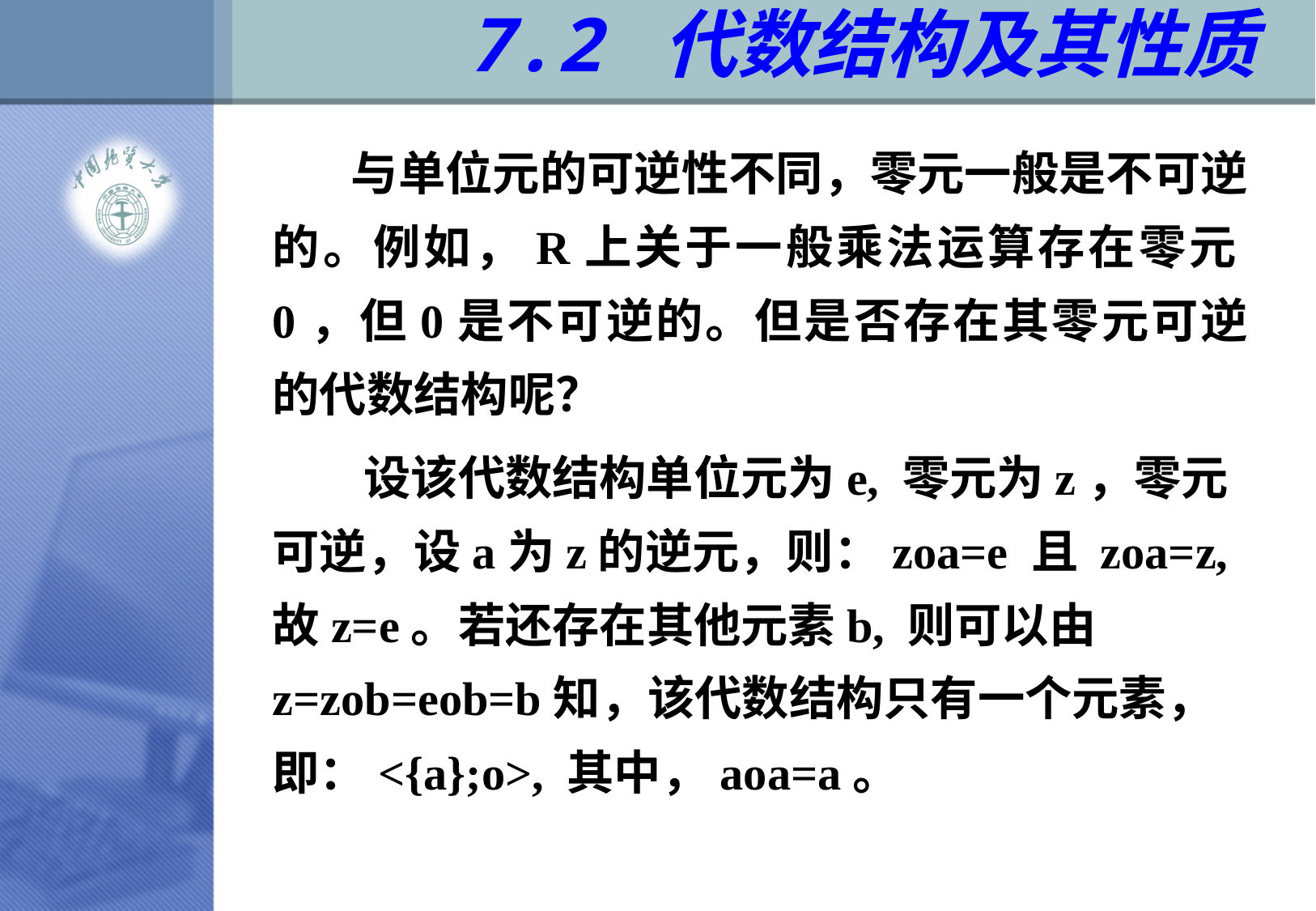

# 7.2 代数结构及其性质
              与单位元的可逆性不同，零元一般是不可逆的。例如，R上关于一般乘法运算存在零元0，但0是不可逆的。但是否存在其零元可逆的代数结构呢？
               设该代数结构单位元为e, 零元为z，零元可逆，设a为z的逆元，则：zοa=e 且 zοa=z, 故z=e。若还存在其他元素b, 则可以由z=zοb=eοb=b知，该代数结构只有一个元素，即：<{a};ο>, 其中，aοa=a。